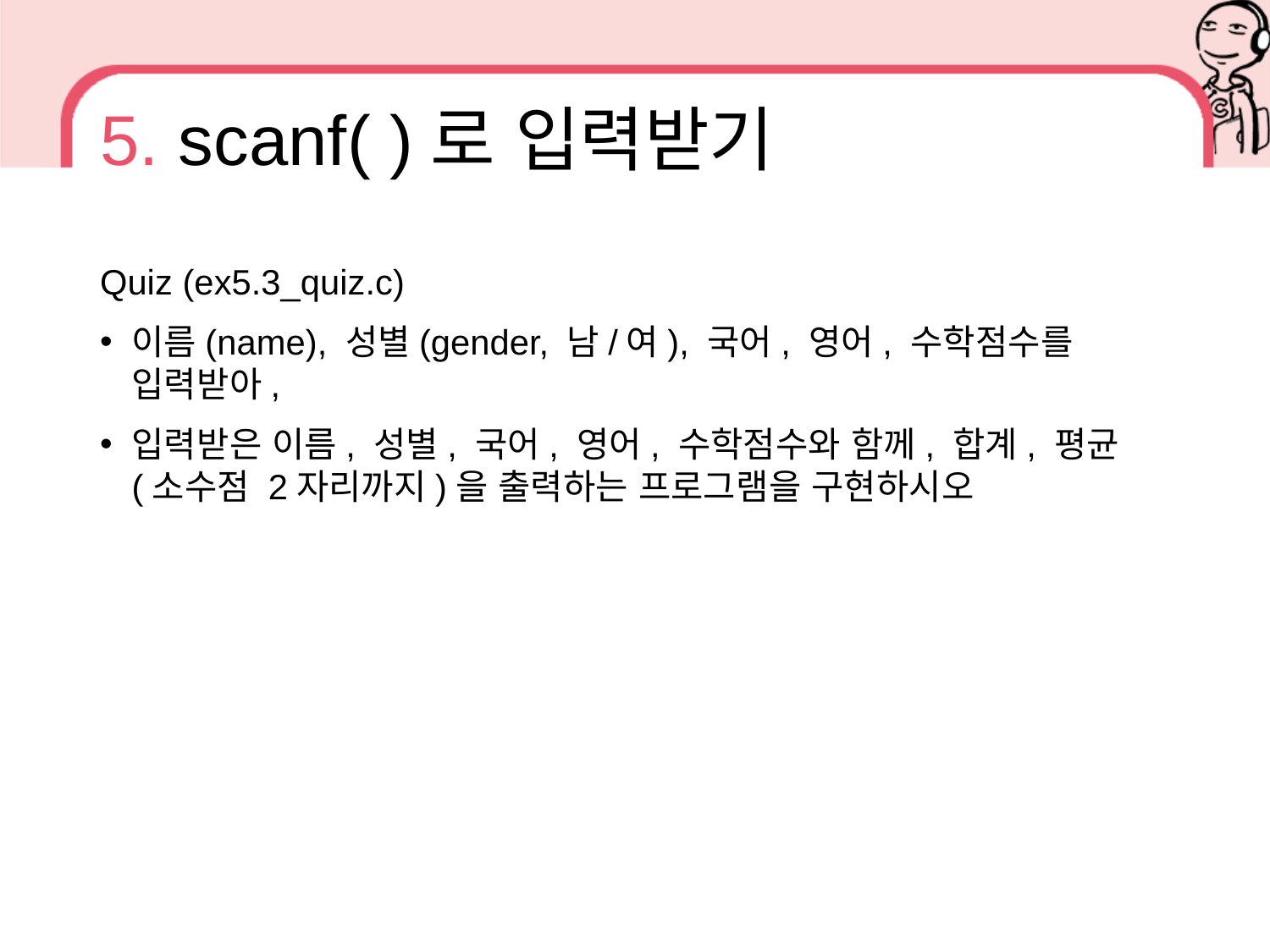

# 5. scanf( )로 입력받기
Quiz (ex5.3_quiz.c)
이름(name), 성별(gender, 남/여), 국어, 영어, 수학점수를 입력받아,
입력받은 이름, 성별, 국어, 영어, 수학점수와 함께, 합계, 평균(소수점 2자리까지)을 출력하는 프로그램을 구현하시오